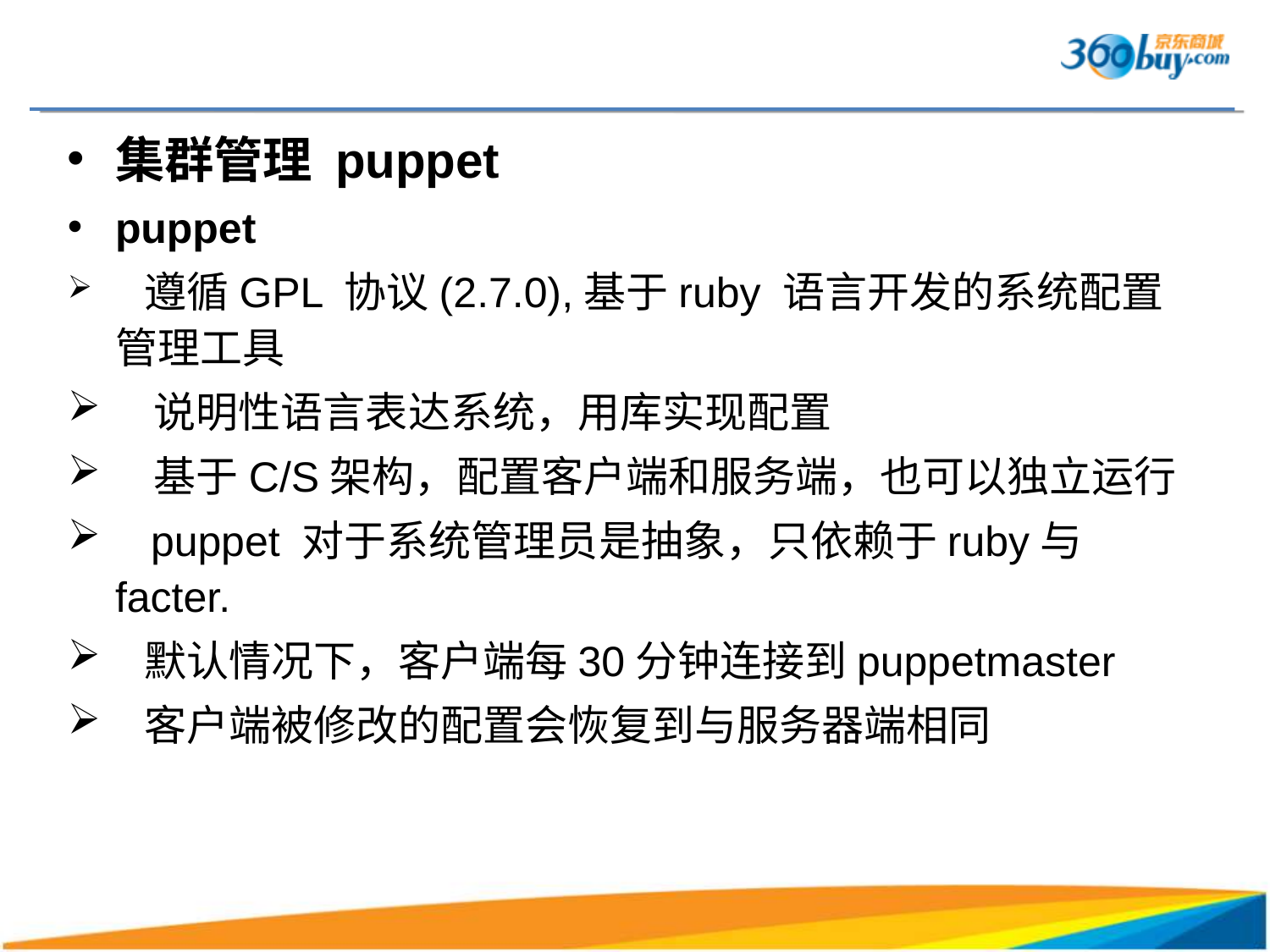

集群管理 puppet
puppet
   遵循GPL 协议(2.7.0),基于ruby 语言开发的系统配置管理工具
   说明性语言表达系统，用库实现配置
   基于C/S架构，配置客户端和服务端，也可以独立运行
   puppet 对于系统管理员是抽象，只依赖于ruby与facter.
  默认情况下，客户端每30分钟连接到puppetmaster
  客户端被修改的配置会恢复到与服务器端相同